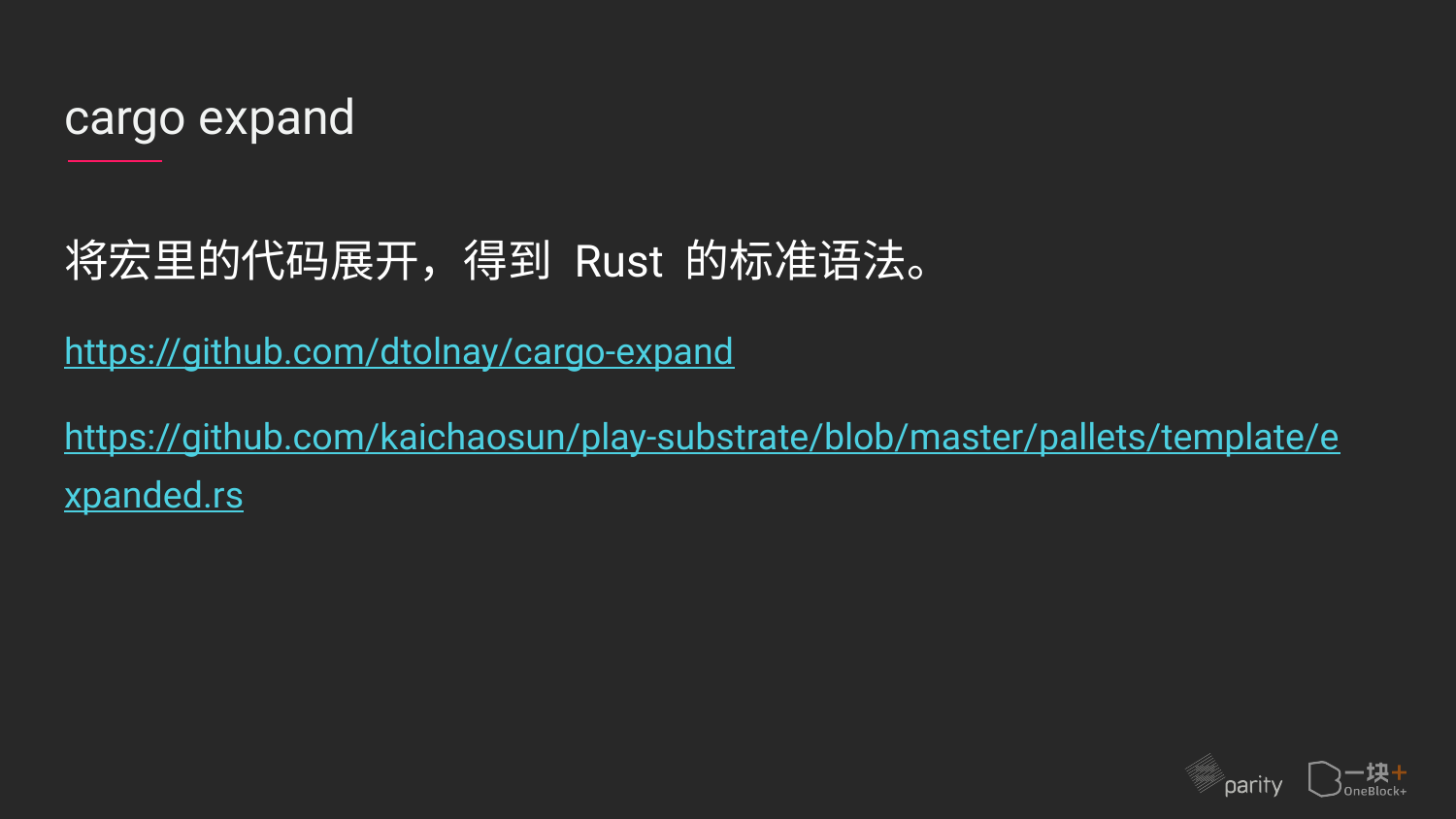

# cargo expand
将宏里的代码展开，得到 Rust 的标准语法。
https://github.com/dtolnay/cargo-expand
https://github.com/kaichaosun/play-substrate/blob/master/pallets/template/expanded.rs